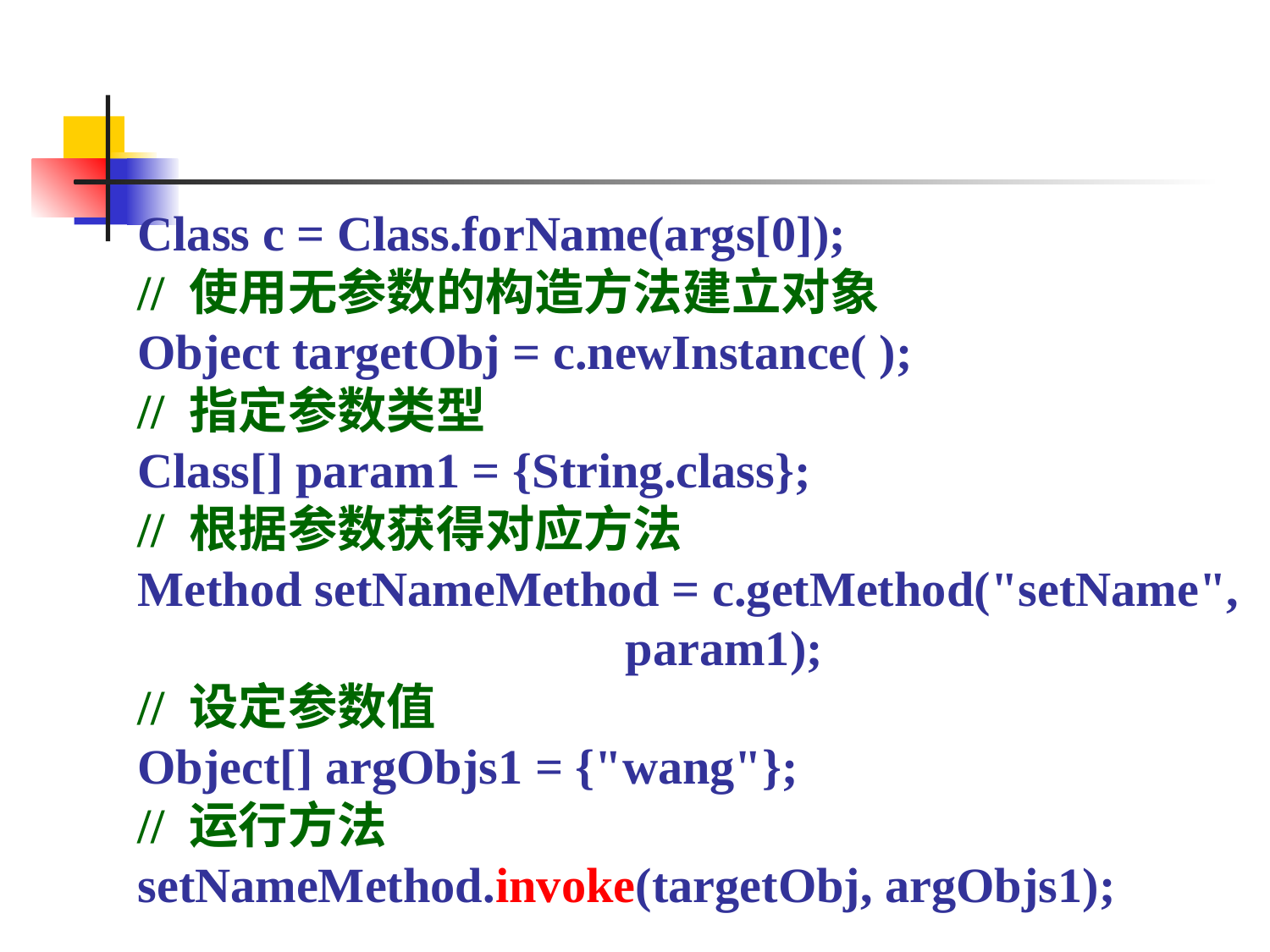

Class c = Class.forName(args[0]);
            // 使用无参数的构造方法建立对象
            Object targetObj = c.newInstance( );
            // 指定参数类型
            Class[] param1 = {String.class};
            // 根据参数获得对应方法
            Method setNameMethod = c.getMethod("setName", 					param1);
            // 设定参数值
            Object[] argObjs1 = {"wang"};
            // 运行方法
            setNameMethod.invoke(targetObj, argObjs1);